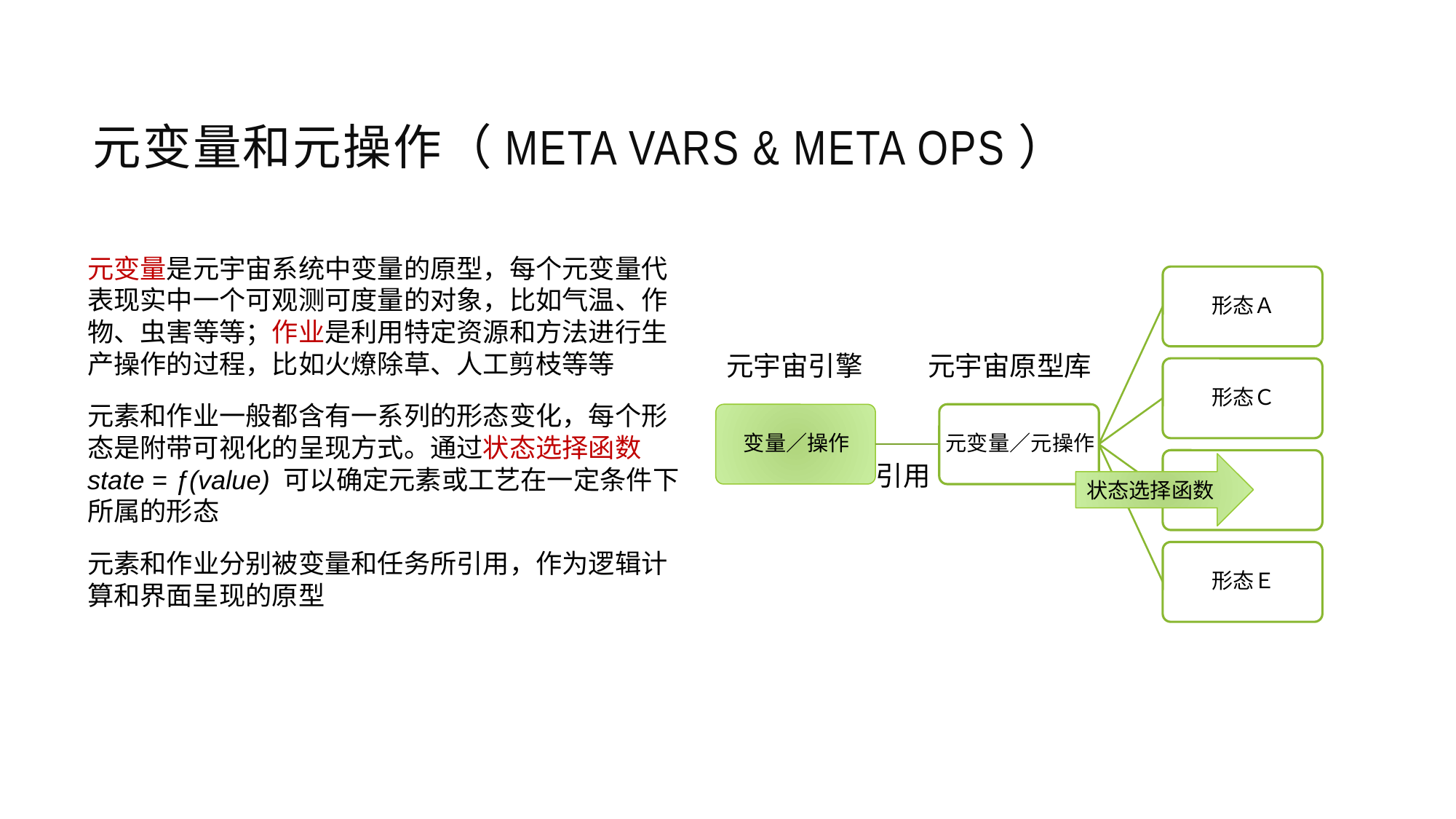

# 元变量和元操作（Meta Vars & Meta Ops）
元变量是元宇宙系统中变量的原型，每个元变量代表现实中一个可观测可度量的对象，比如气温、作物、虫害等等；作业是利用特定资源和方法进行生产操作的过程，比如火燎除草、人工剪枝等等
元素和作业一般都含有一系列的形态变化，每个形态是附带可视化的呈现方式。通过状态选择函数 state = ƒ(value) 可以确定元素或工艺在一定条件下所属的形态
元素和作业分别被变量和任务所引用，作为逻辑计算和界面呈现的原型
变量／操作

元变量／元操作

形态Ａ

形态Ｃ

形态Ｅ
元宇宙引擎
元宇宙原型库
引用
状态选择函数